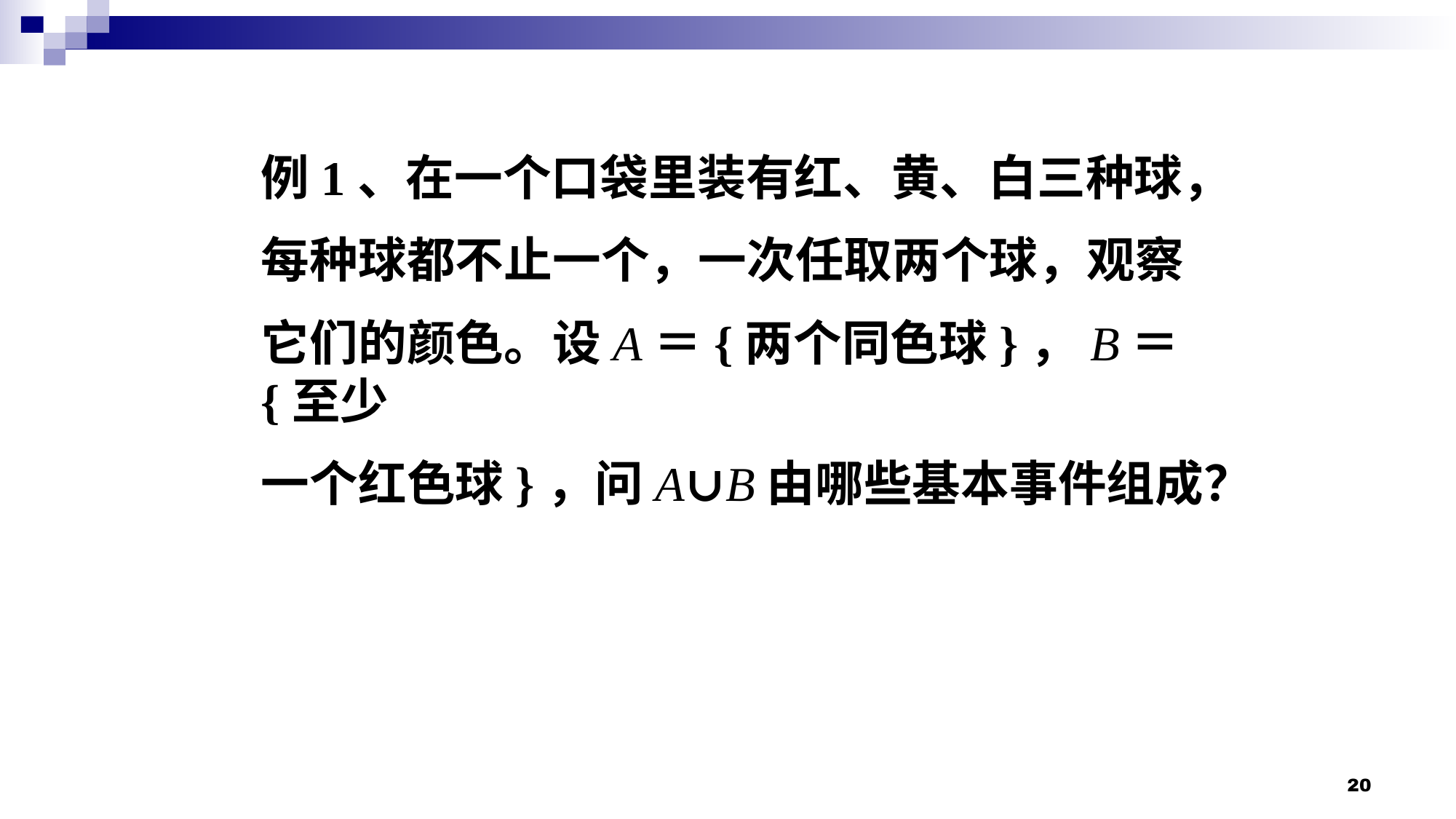

例1、在一个口袋里装有红、黄、白三种球，
每种球都不止一个，一次任取两个球，观察
它们的颜色。设A＝{两个同色球}，B＝{至少
一个红色球}，问A∪B由哪些基本事件组成？
20